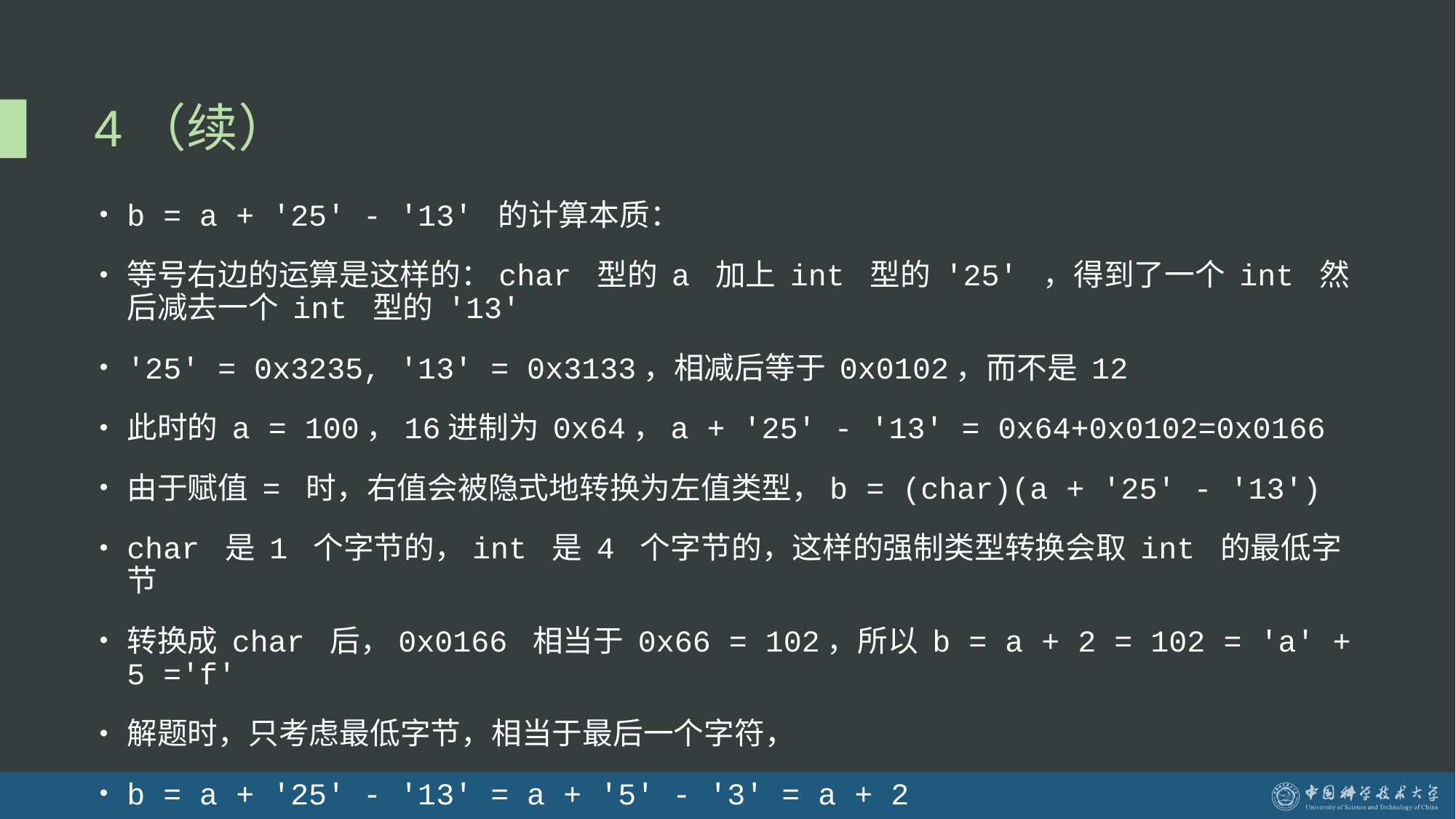

# 4（续）
b = a + '25' - '13' 的计算本质：
等号右边的运算是这样的：char 型的 a 加上 int 型的 '25' ，得到了一个 int 然后减去一个 int 型的 '13'
'25' = 0x3235, '13' = 0x3133，相减后等于 0x0102，而不是 12
此时的 a = 100，16进制为 0x64，a + '25' - '13' = 0x64+0x0102=0x0166
由于赋值 = 时，右值会被隐式地转换为左值类型，b = (char)(a + '25' - '13')
char 是 1 个字节的，int 是 4 个字节的，这样的强制类型转换会取 int 的最低字节
转换成 char 后，0x0166 相当于 0x66 = 102，所以 b = a + 2 = 102 = 'a' + 5 ='f'
解题时，只考虑最低字节，相当于最后一个字符，
b = a + '25' - '13' = a + '5' - '3' = a + 2